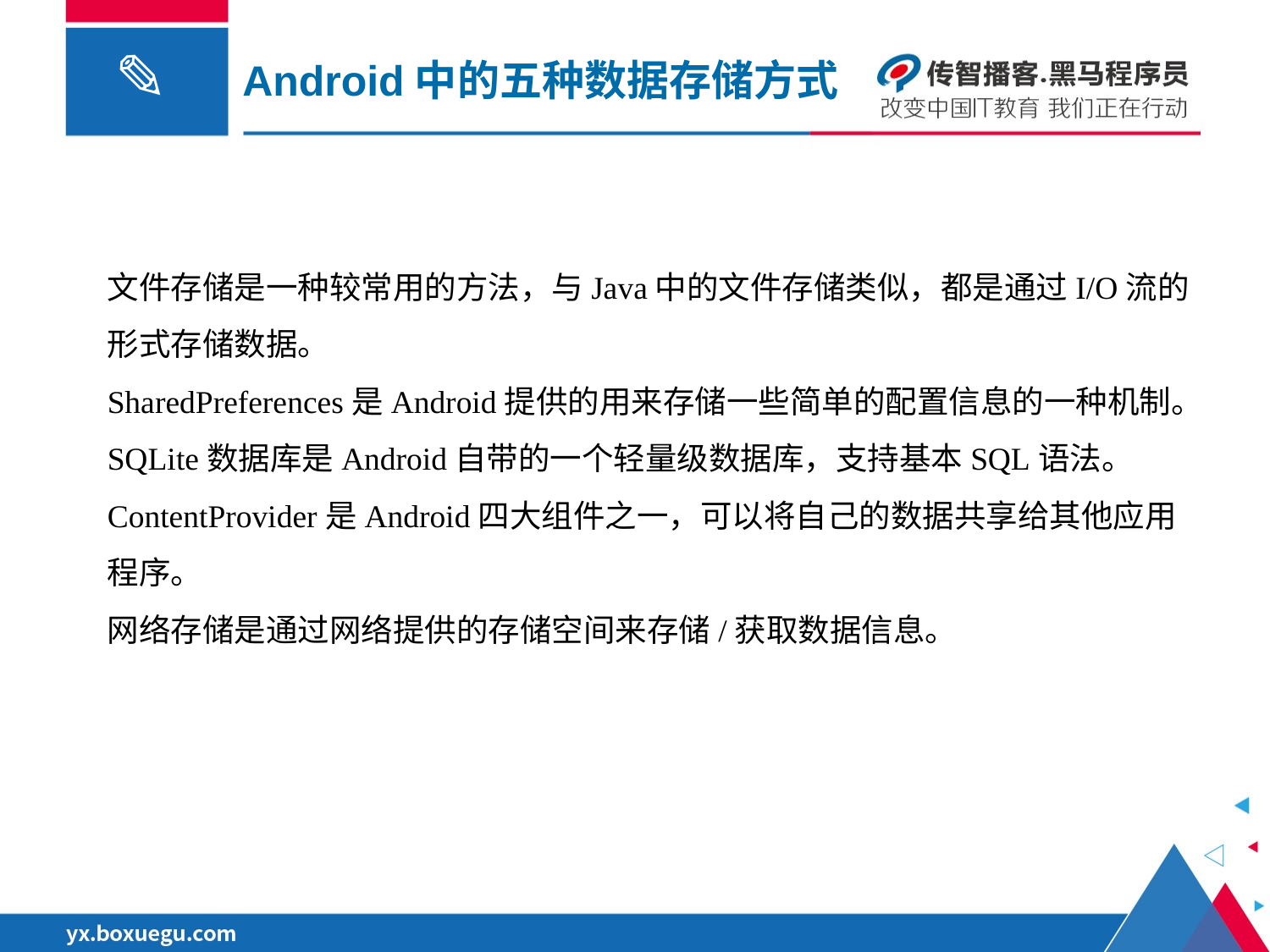

Android中的五种数据存储方式

文件存储是一种较常用的方法，与Java中的文件存储类似，都是通过I/O流的形式存储数据。
SharedPreferences是Android提供的用来存储一些简单的配置信息的一种机制。
SQLite数据库是Android自带的一个轻量级数据库，支持基本SQL语法。
ContentProvider是Android四大组件之一，可以将自己的数据共享给其他应用程序。
网络存储是通过网络提供的存储空间来存储/获取数据信息。